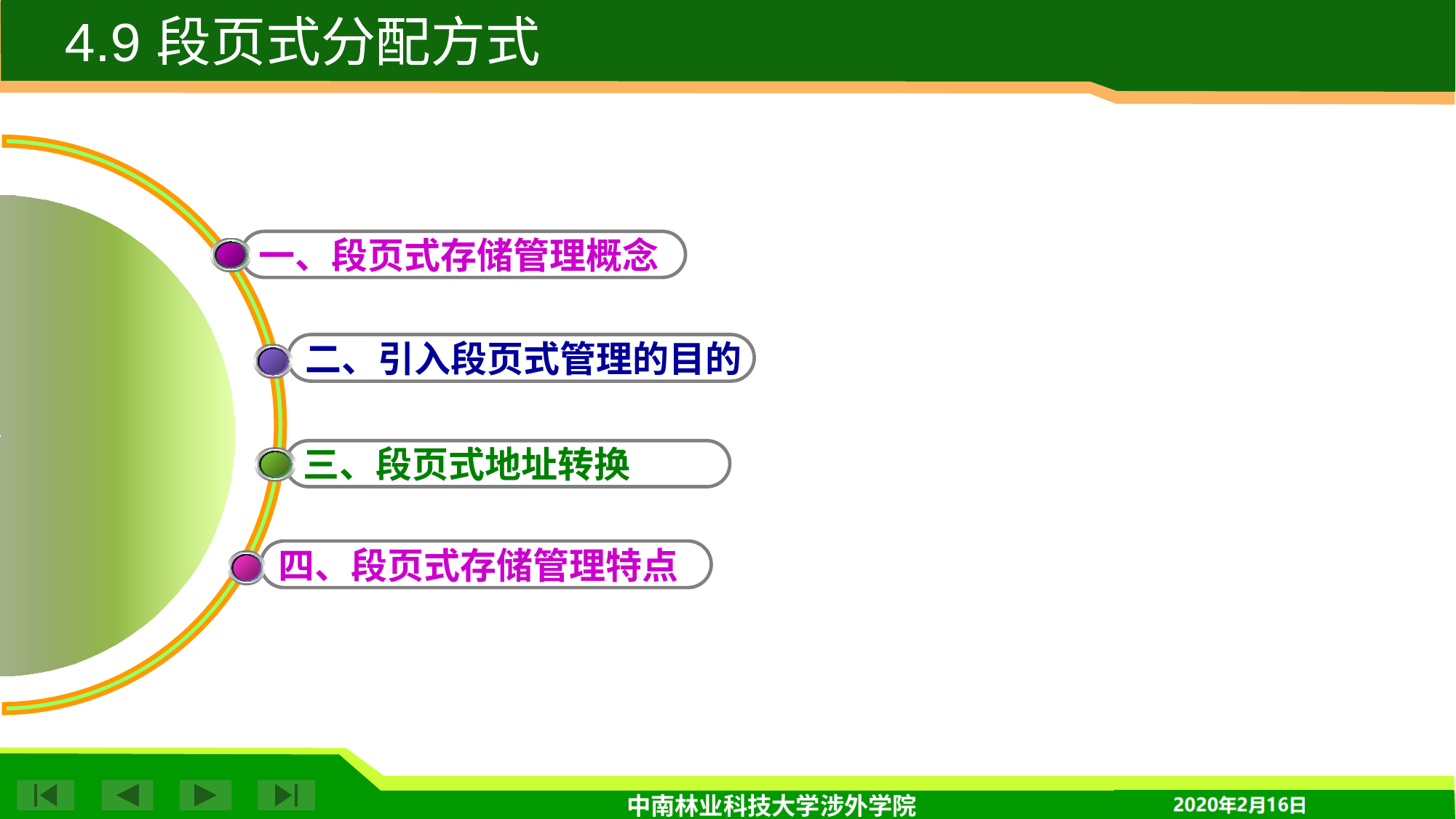

4.9 段页式分配方式

一、段页式存储管理概念

二、引入段页式管理的目的

三、段页式地址转换

四、段页式存储管理特点